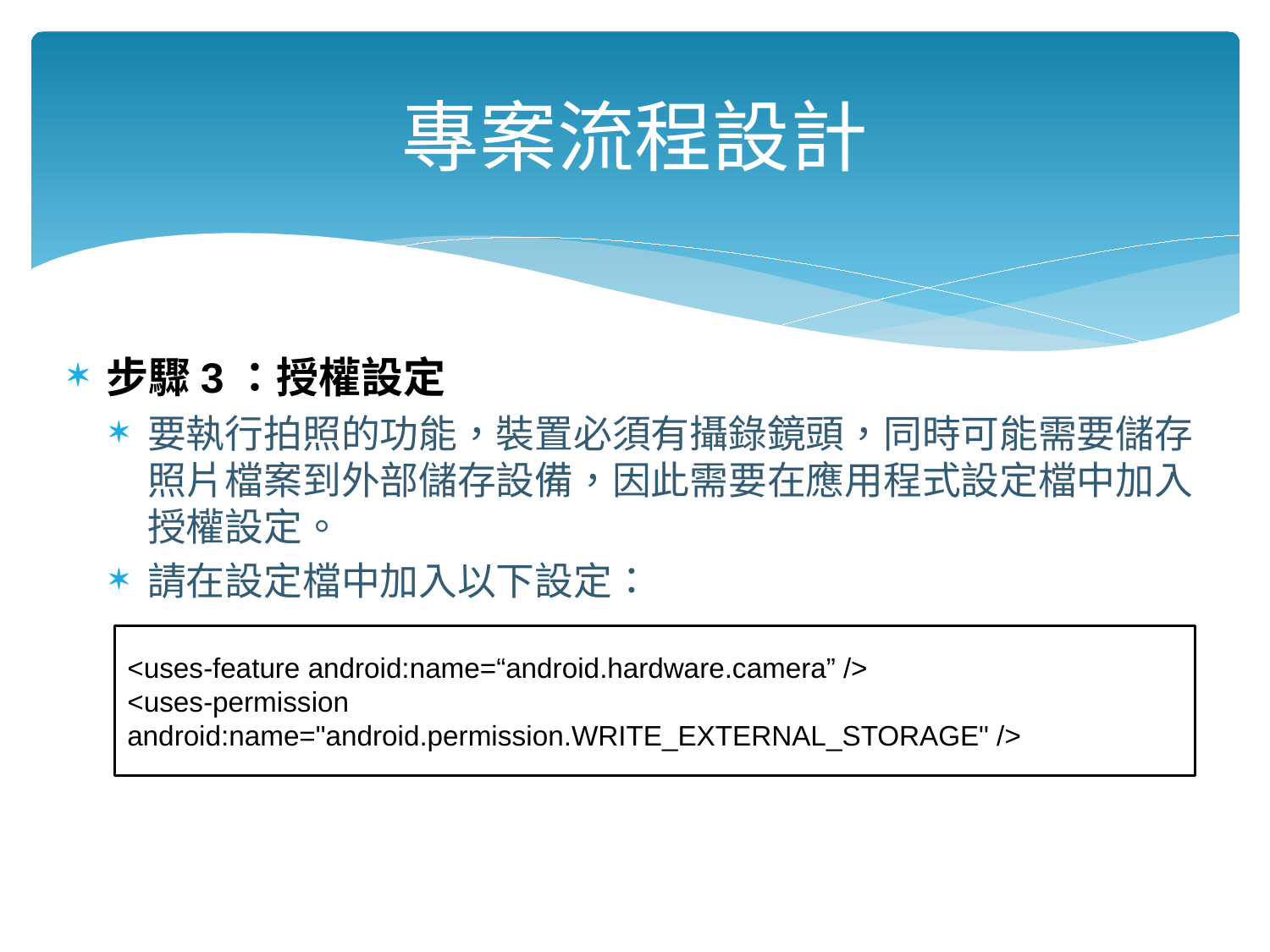

# 專案流程設計
步驟3：授權設定
要執行拍照的功能，裝置必須有攝錄鏡頭，同時可能需要儲存照片檔案到外部儲存設備，因此需要在應用程式設定檔中加入授權設定。
請在設定檔中加入以下設定：
<uses-feature android:name=“android.hardware.camera” />
<uses-permission android:name="android.permission.WRITE_EXTERNAL_STORAGE" />